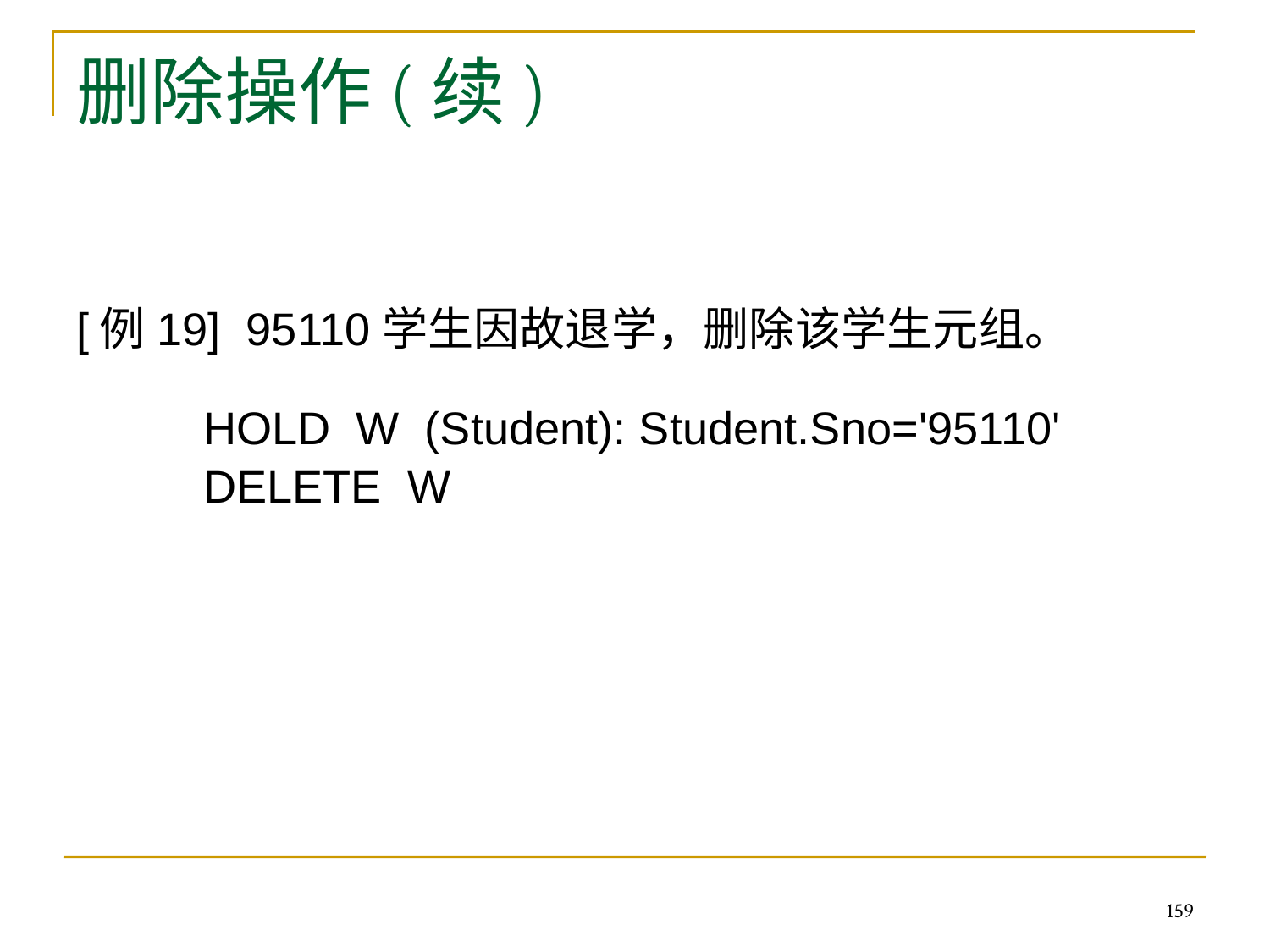

# 删除操作(续)
[例19]  95110学生因故退学，删除该学生元组。

          HOLD  W  (Student): Student.Sno='95110'
          DELETE  W
159